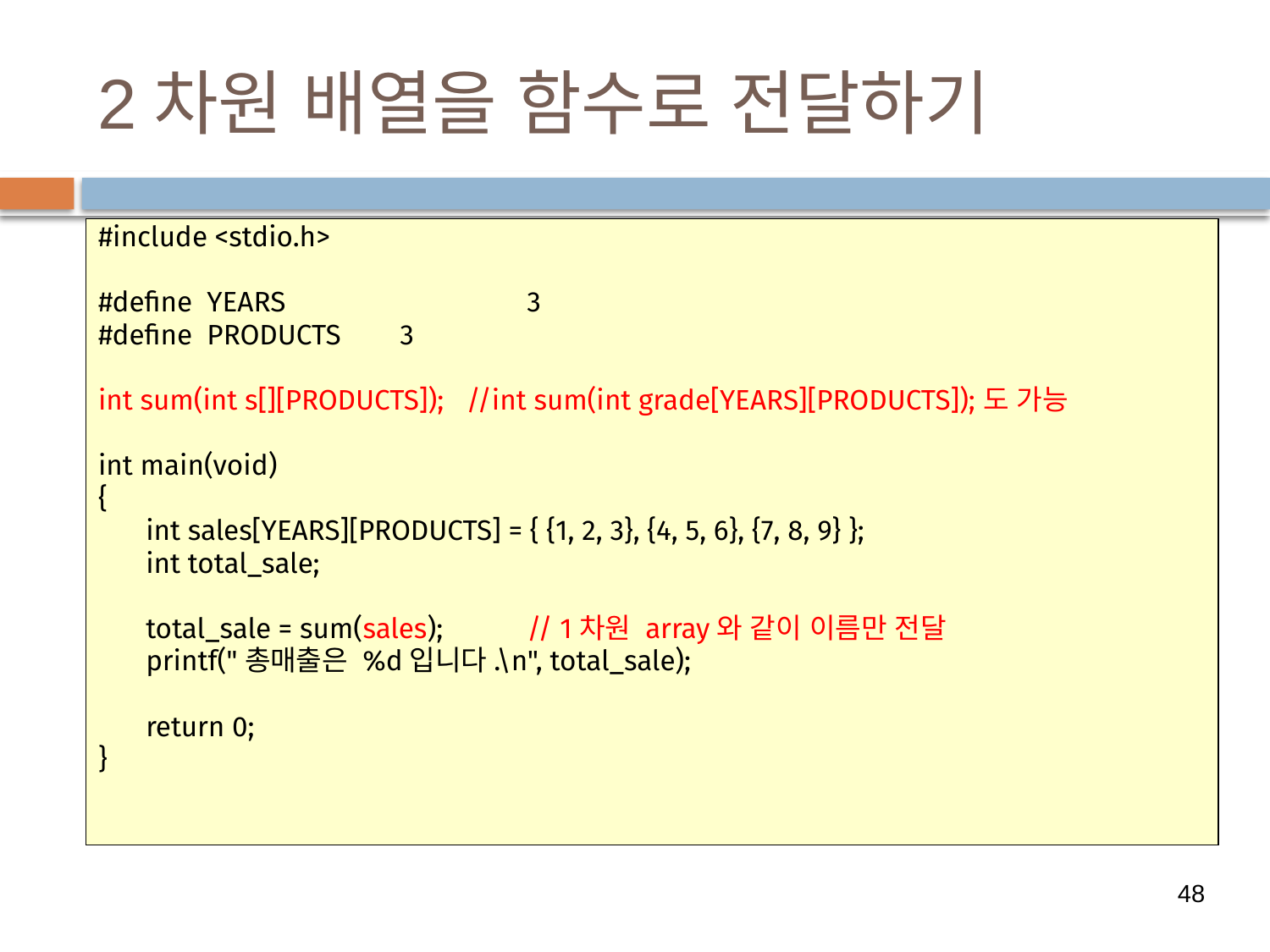

# 2차원 배열을 함수로 전달하기
#include <stdio.h>

#define  YEARS 		3
#define  PRODUCTS 	3

int sum(int s[][PRODUCTS]);   //int sum(int grade[YEARS][PRODUCTS]);도 가능

int main(void)
{
	int sales[YEARS][PRODUCTS] = { {1, 2, 3}, {4, 5, 6}, {7, 8, 9} };
	int total_sale;

	total_sale = sum(sales);	// 1차원 array와 같이 이름만 전달
	printf("총매출은 %d입니다.\n", total_sale);

	return 0;
}

48